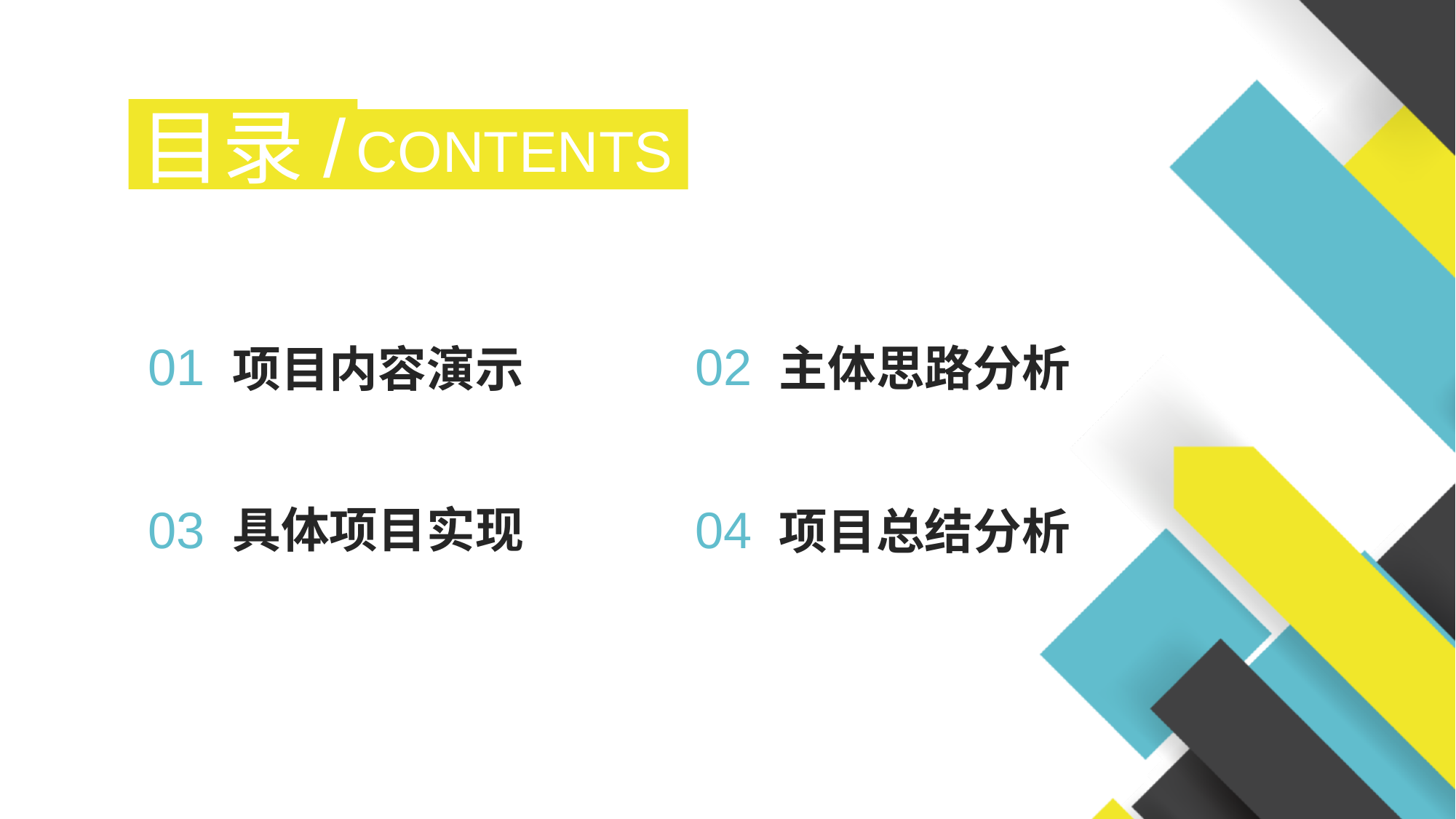

目录/
CONTENTS
02
主体思路分析
01
项目内容演示
04
项目总结分析
03
具体项目实现